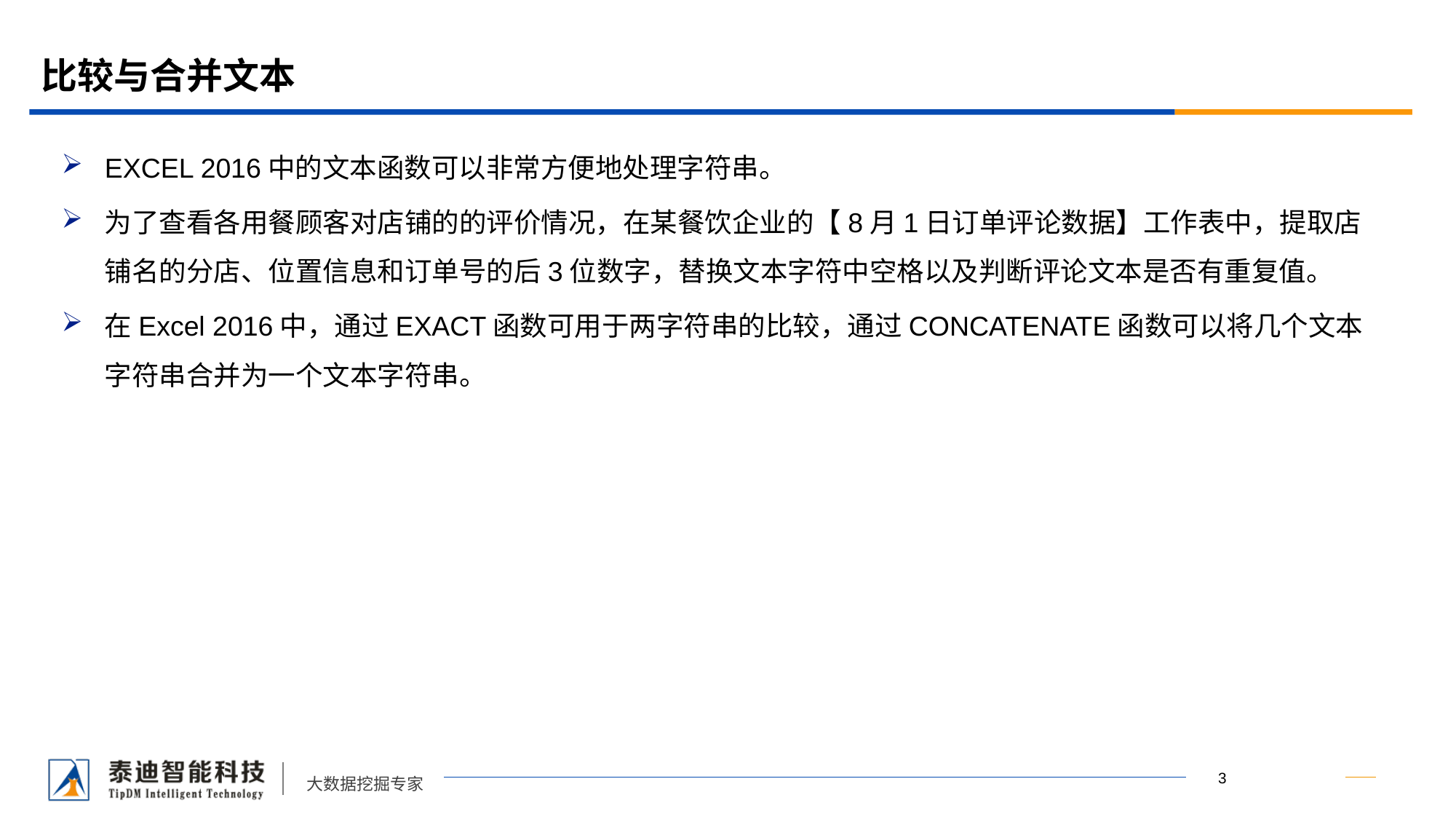

# 比较与合并文本
EXCEL 2016中的文本函数可以非常方便地处理字符串。
为了查看各用餐顾客对店铺的的评价情况，在某餐饮企业的【8月1日订单评论数据】工作表中，提取店铺名的分店、位置信息和订单号的后3位数字，替换文本字符中空格以及判断评论文本是否有重复值。
在Excel 2016中，通过EXACT函数可用于两字符串的比较，通过CONCATENATE函数可以将几个文本字符串合并为一个文本字符串。